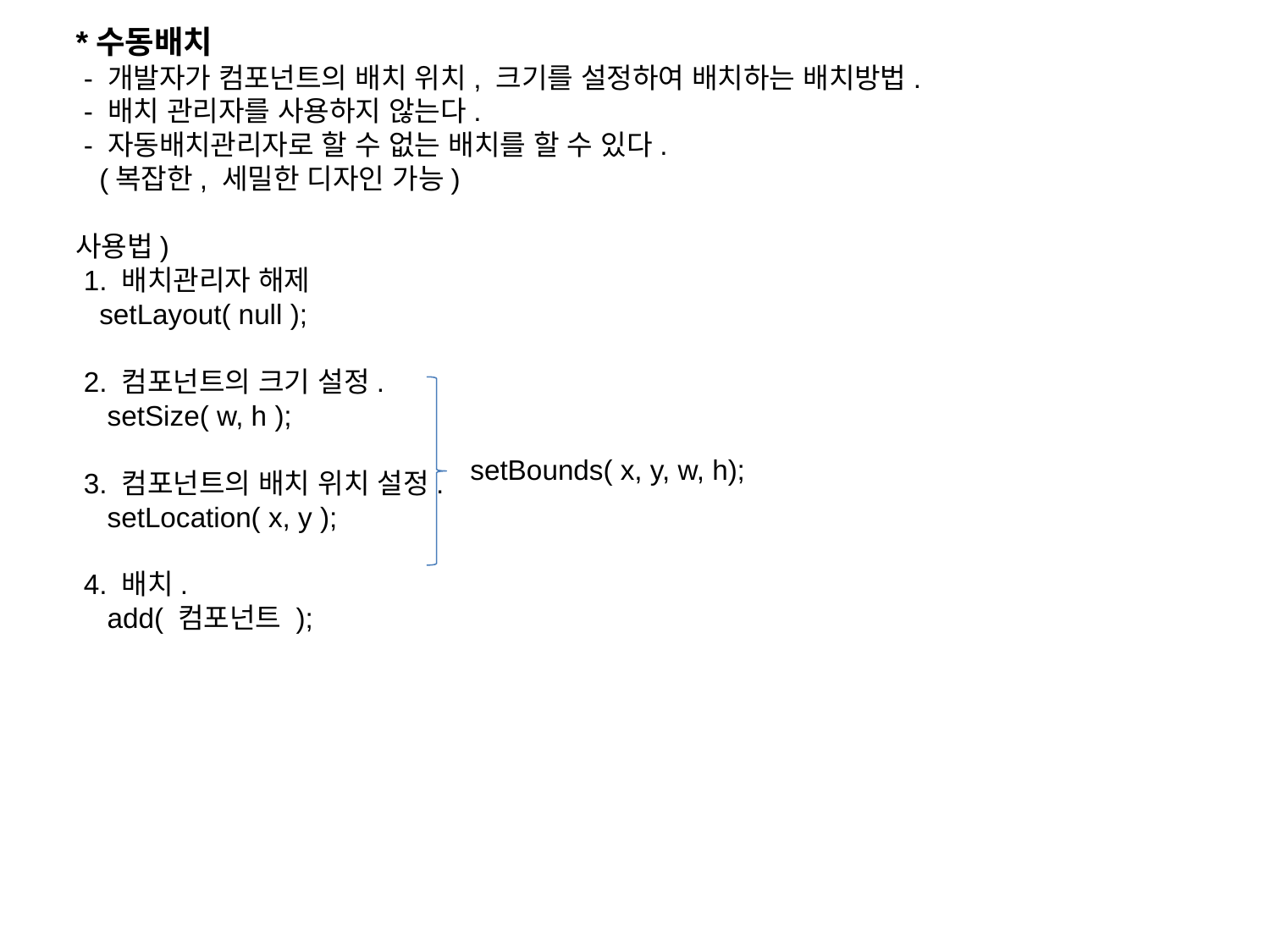

*수동배치
 - 개발자가 컴포넌트의 배치 위치, 크기를 설정하여 배치하는 배치방법.
 - 배치 관리자를 사용하지 않는다.
 - 자동배치관리자로 할 수 없는 배치를 할 수 있다.
   (복잡한, 세밀한 디자인 가능)

사용법)
 1. 배치관리자 해제
   setLayout( null );

 2. 컴포넌트의 크기 설정.
    setSize( w, h );

 3. 컴포넌트의 배치 위치 설정.
    setLocation( x, y );

 4. 배치.
    add( 컴포넌트 );

setBounds( x, y, w, h);